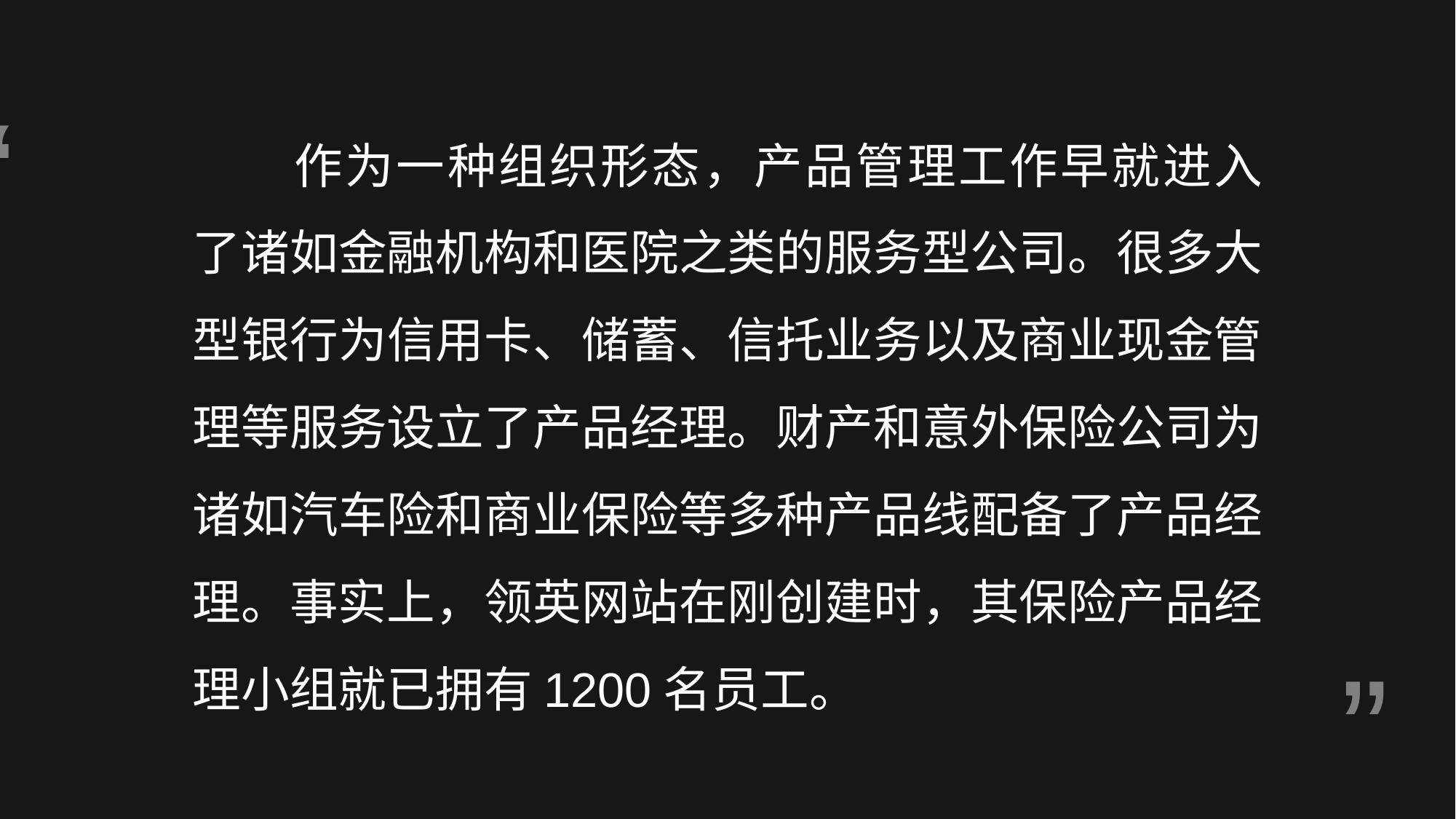

“
作为一种组织形态，产品管理工作早就进入了诸如金融机构和医院之类的服务型公司。很多大型银行为信用卡、储蓄、信托业务以及商业现金管理等服务设立了产品经理。财产和意外保险公司为诸如汽车险和商业保险等多种产品线配备了产品经理。事实上，领英网站在刚创建时，其保险产品经理小组就已拥有1200名员工。
”